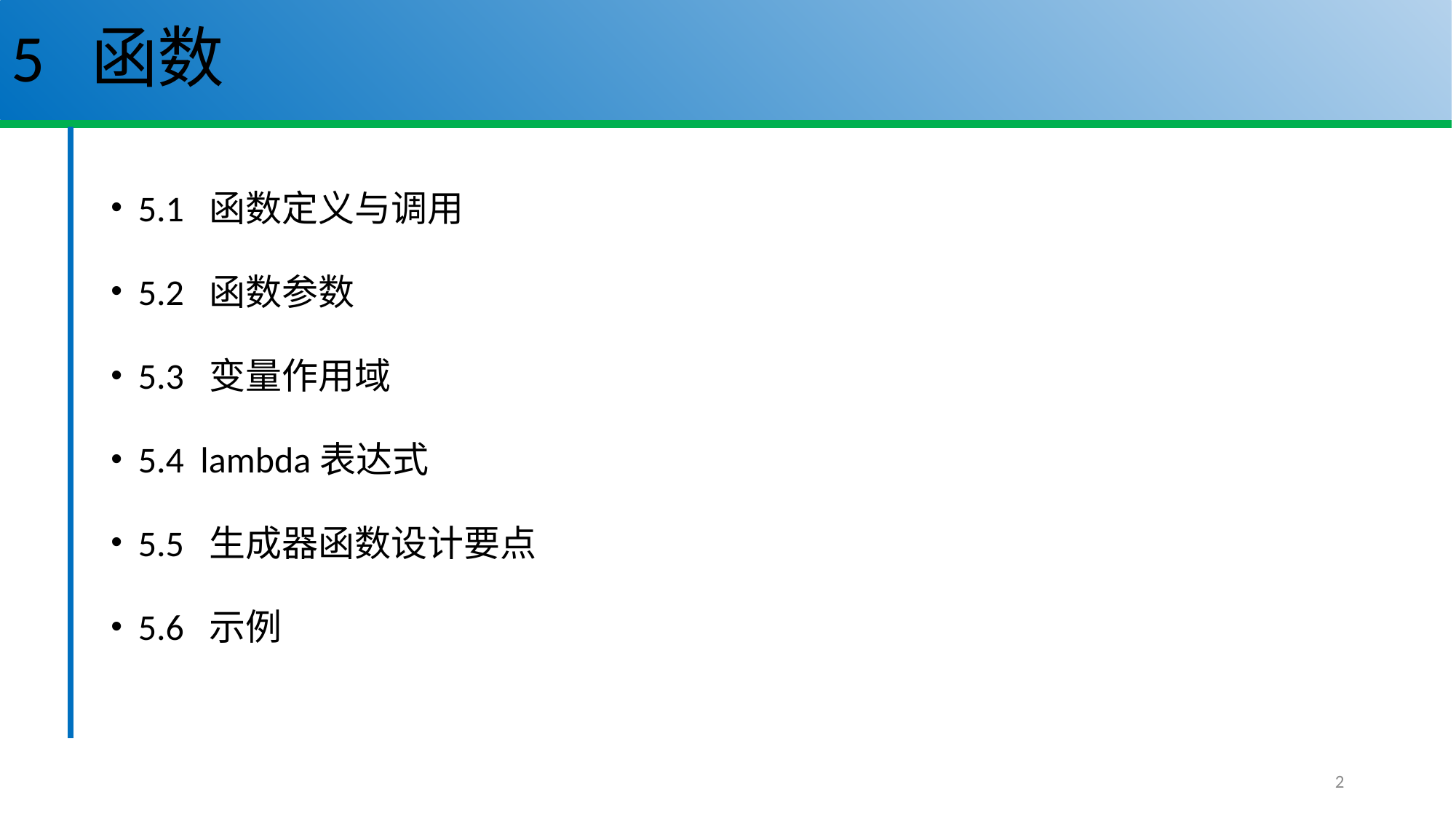

# 5  函数
5.1  函数定义与调用
5.2  函数参数
5.3  变量作用域
5.4  lambda表达式
5.5  生成器函数设计要点
5.6  示例
2